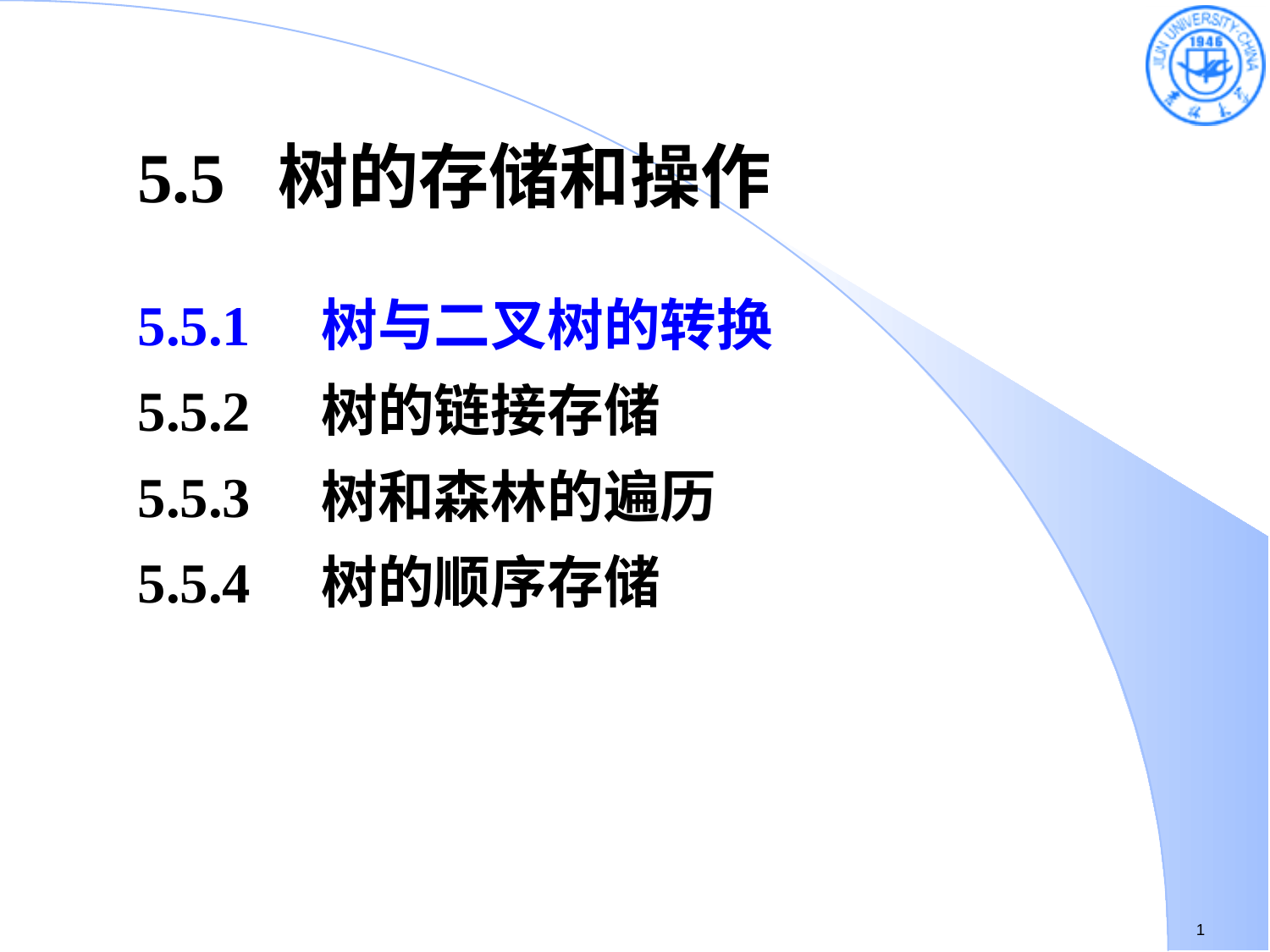

5.5  树的存储和操作
5.5.1　树与二叉树的转换
5.5.2　树的链接存储
5.5.3　树和森林的遍历
5.5.4　树的顺序存储